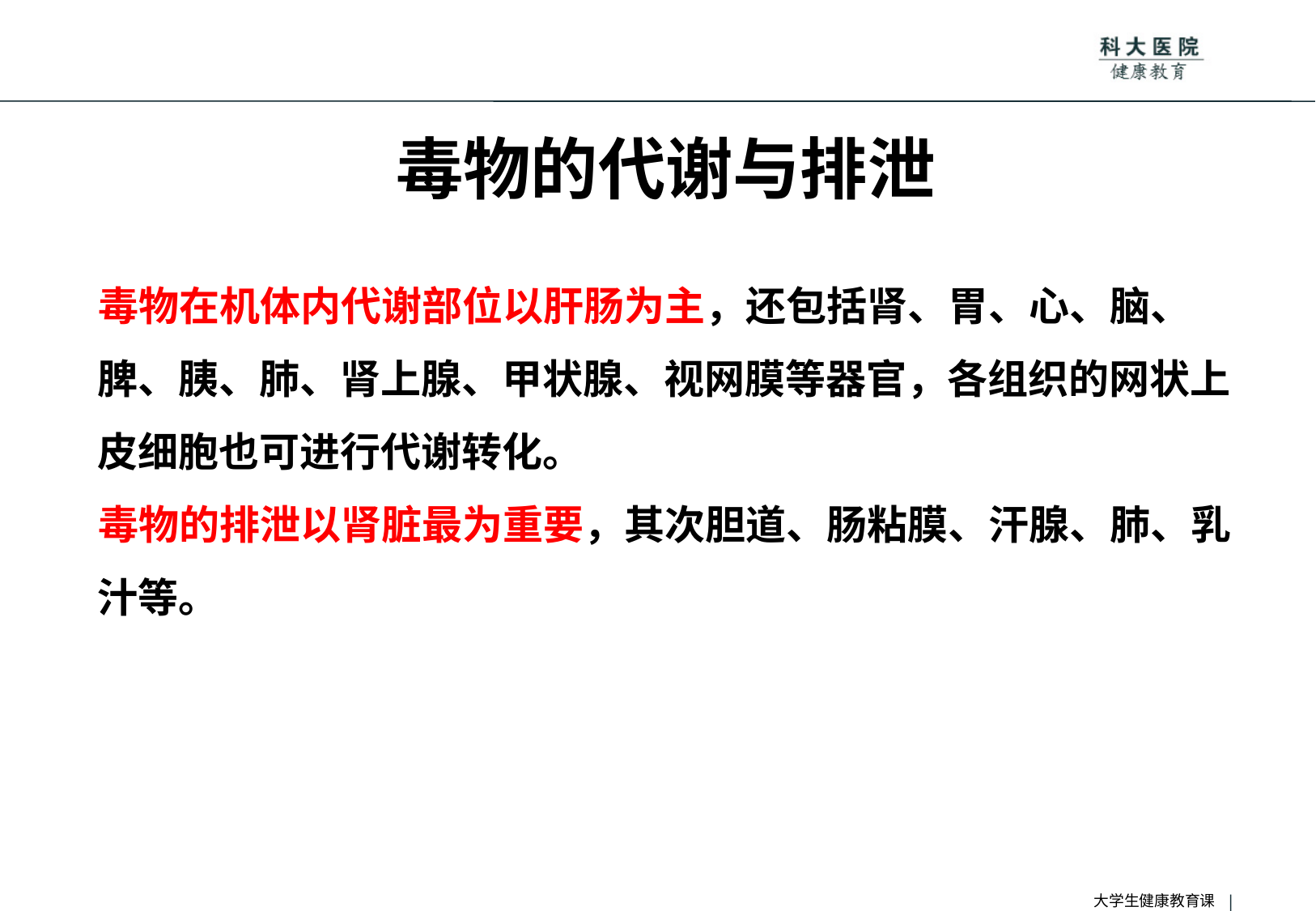

# 毒物的代谢与排泄
    毒物在机体内代谢部位以肝肠为主，还包括肾、胃、心、脑、脾、胰、肺、肾上腺、甲状腺、视网膜等器官，各组织的网状上皮细胞也可进行代谢转化。
    毒物的排泄以肾脏最为重要，其次胆道、肠粘膜、汗腺、肺、乳汁等。
大学生健康教育课
10